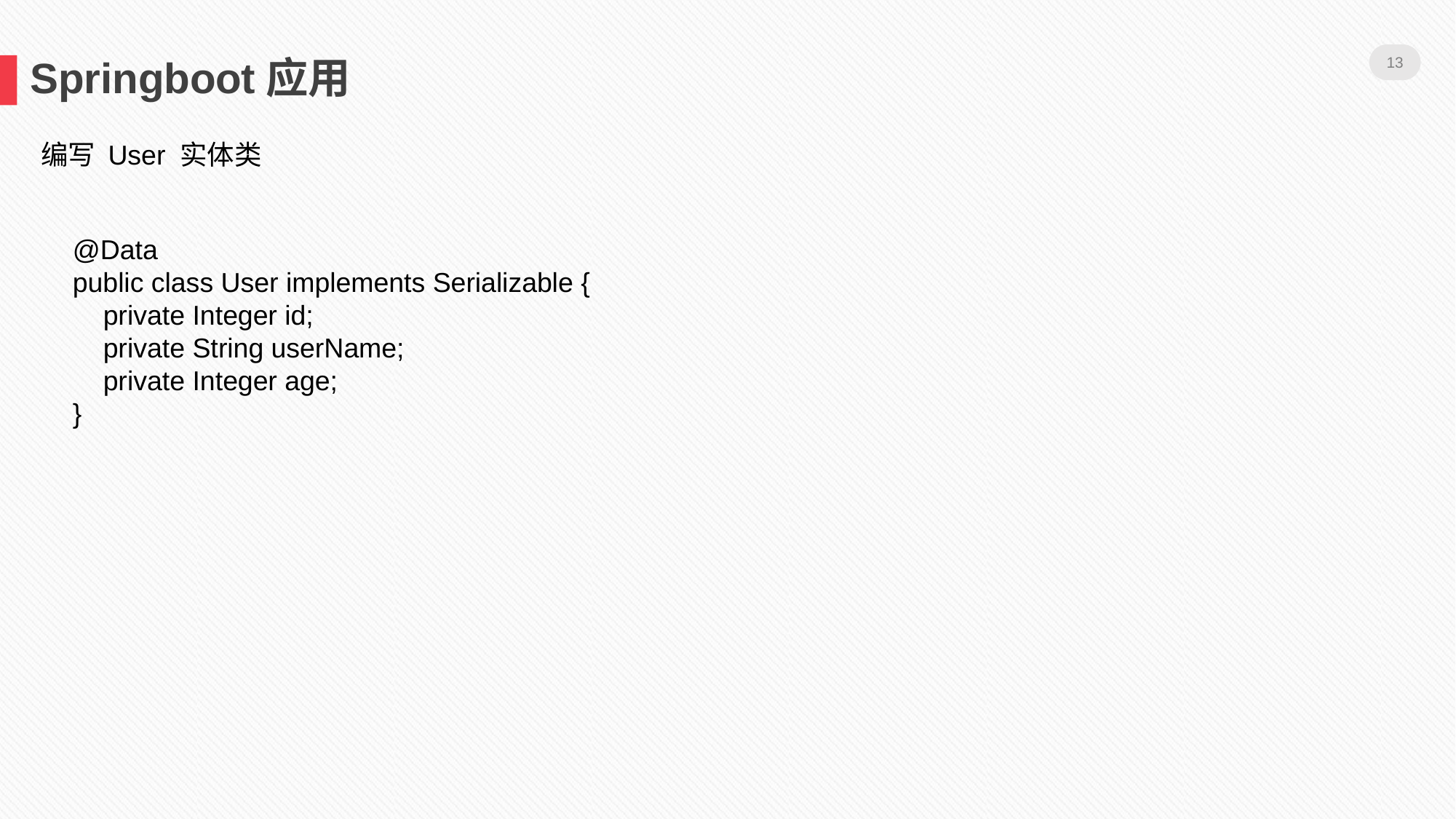

13
Springboot应用
编写 User 实体类
@Data
public class User implements Serializable {
    private Integer id;
    private String userName;
    private Integer age;
}